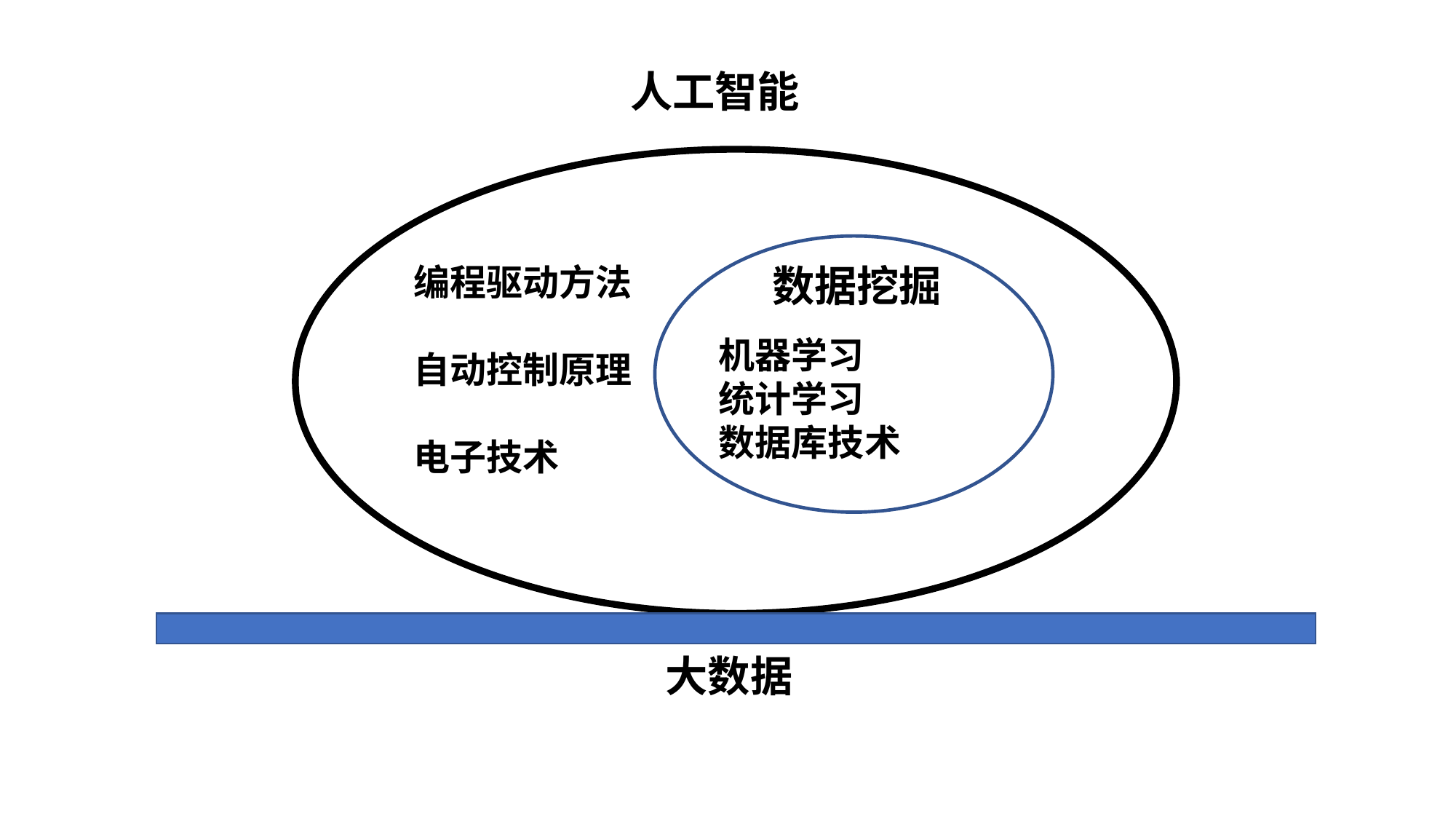

人工智能

编程驱动方法

自动控制原理

电子技术
数据挖掘
机器学习
统计学习
数据库技术

大数据